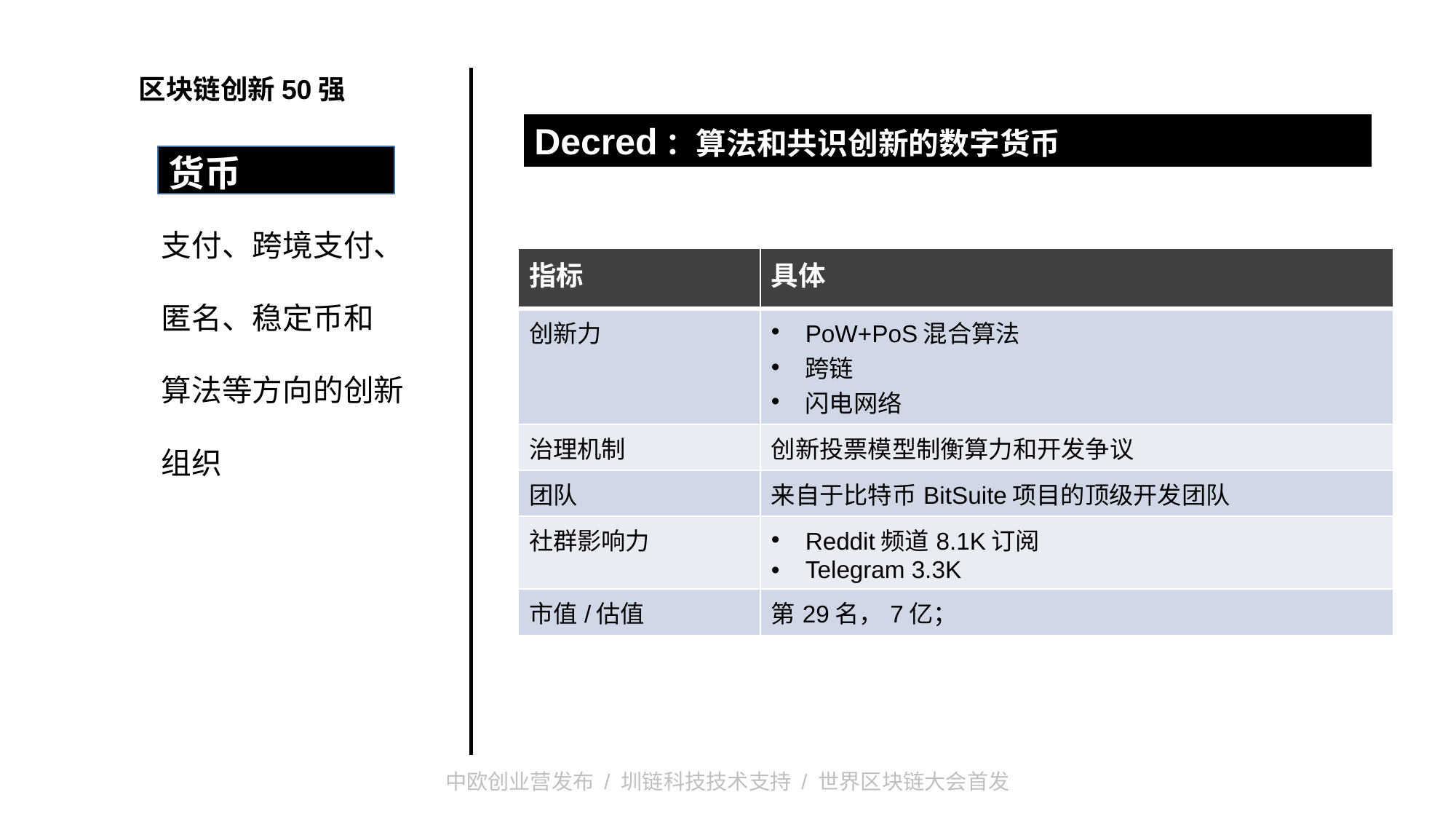

区块链创新50强
| Decred：算法和共识创新的数字货币 |
| --- |
|  |
货币
支付、跨境支付、
匿名、稳定币和
算法等方向的创新
组织
| 指标 | 具体 |
| --- | --- |
| 创新力 | PoW+PoS混合算法 跨链 闪电网络 |
| 治理机制 | 创新投票模型制衡算力和开发争议 |
| 团队 | 来自于比特币BitSuite项目的顶级开发团队 |
| 社群影响力 | Reddit频道8.1K订阅 Telegram 3.3K |
| 市值/估值 | 第29名，7亿； |
10
中欧创业营发布 / 圳链科技技术支持 / 世界区块链大会首发